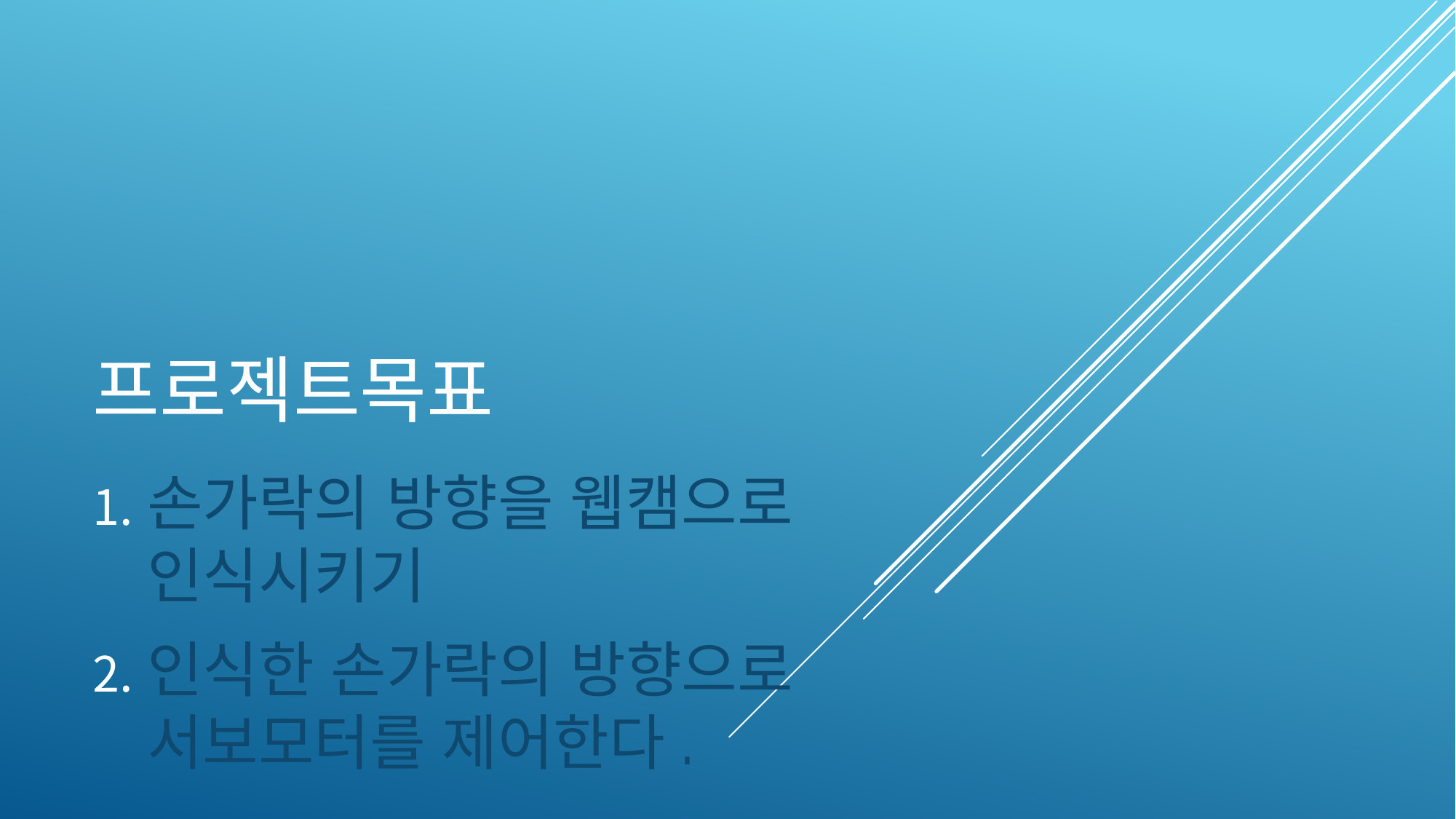

# 프로젝트목표
손가락의 방향을 웹캠으로 인식시키기
인식한 손가락의 방향으로 서보모터를 제어한다.